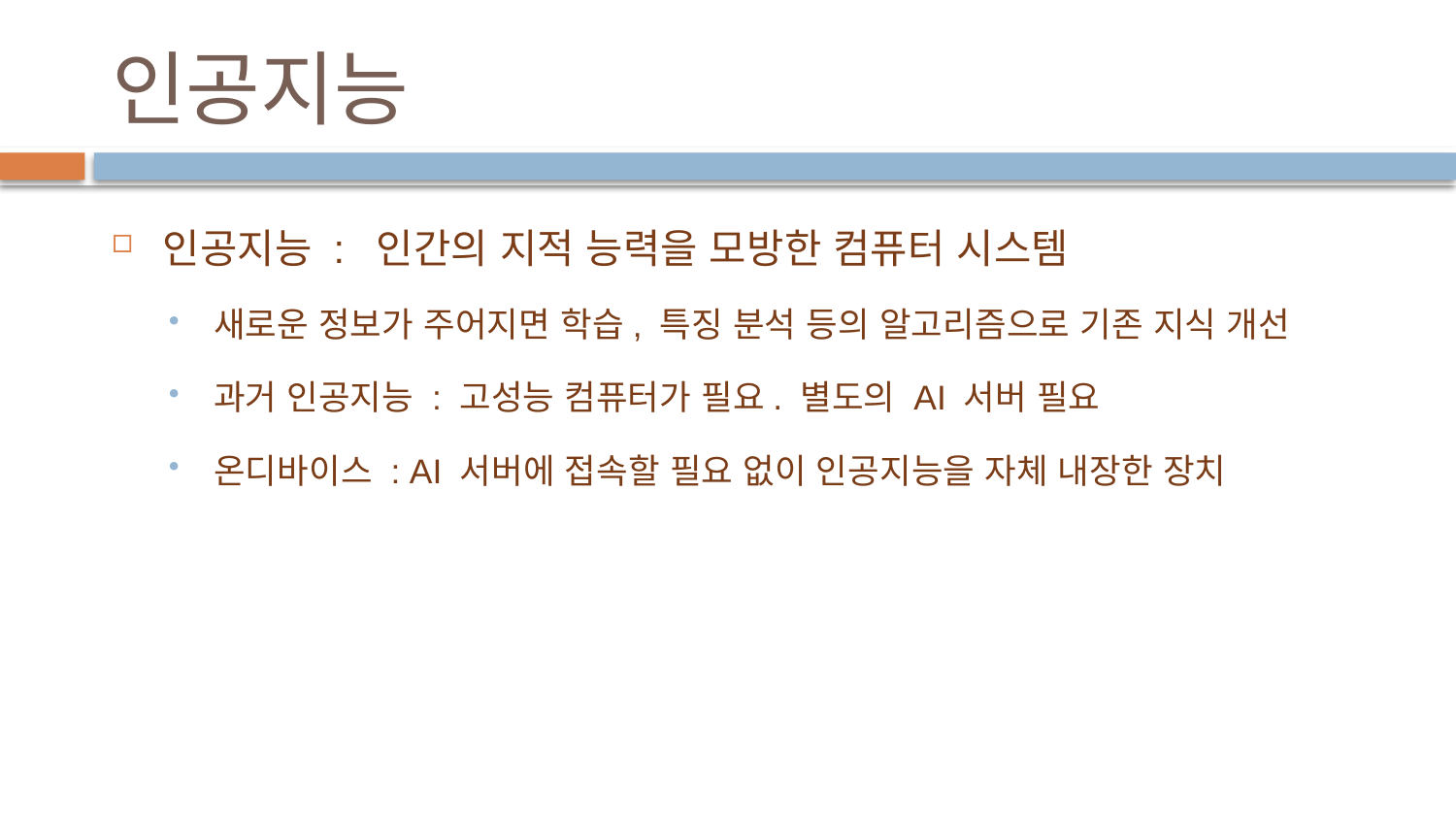

# 인공지능
인공지능 :  인간의 지적 능력을 모방한 컴퓨터 시스템
새로운 정보가 주어지면 학습, 특징 분석 등의 알고리즘으로 기존 지식 개선
과거 인공지능 : 고성능 컴퓨터가 필요. 별도의 AI 서버 필요
온디바이스 : AI 서버에 접속할 필요 없이 인공지능을 자체 내장한 장치